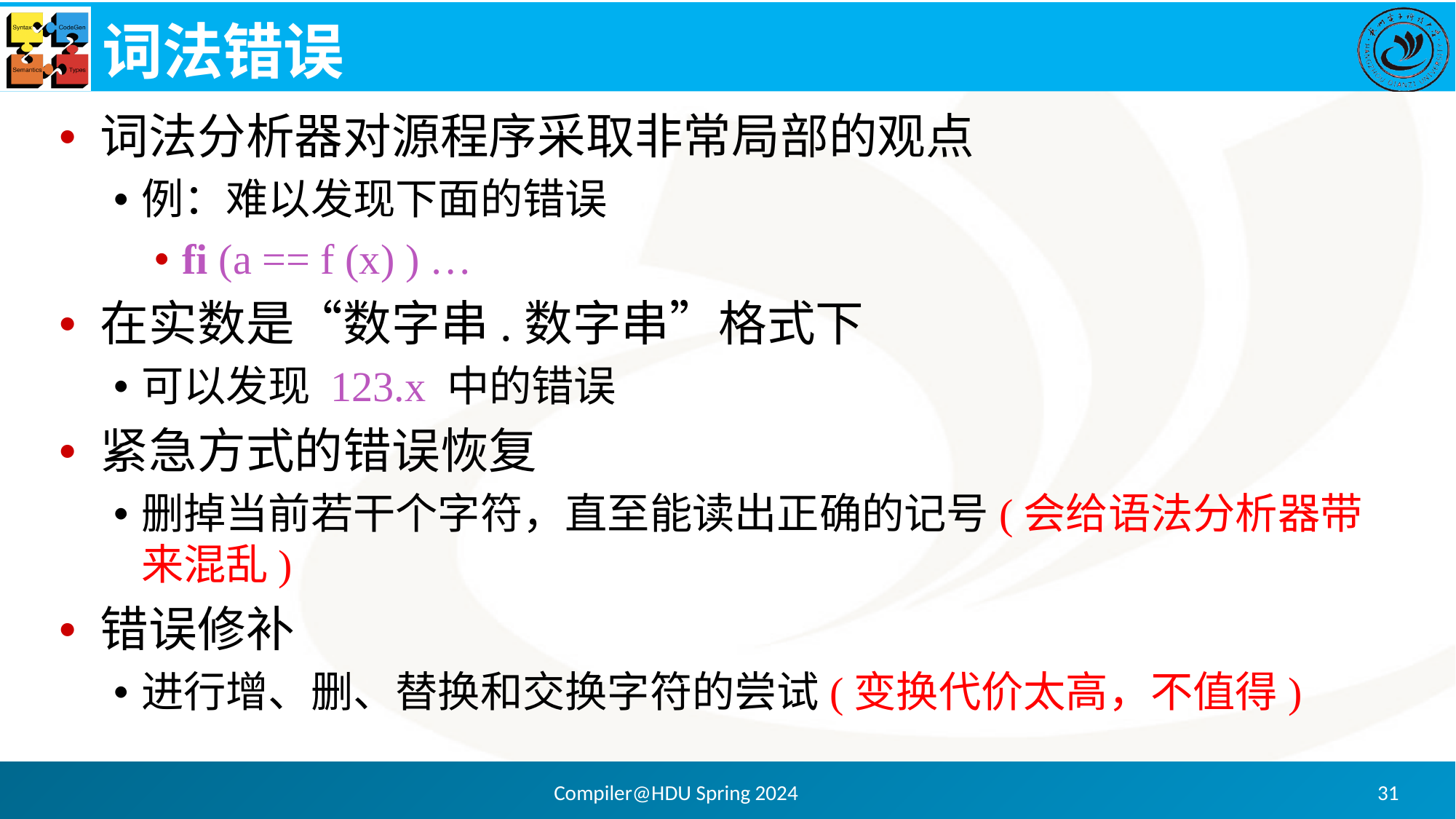

# 词法错误
词法分析器对源程序采取非常局部的观点
例：难以发现下面的错误
fi (a == f (x) ) …
在实数是“数字串.数字串”格式下
可以发现 123.x 中的错误
紧急方式的错误恢复
删掉当前若干个字符，直至能读出正确的记号(会给语法分析器带来混乱)
错误修补
进行增、删、替换和交换字符的尝试(变换代价太高，不值得)
Compiler@HDU Spring 2024
31